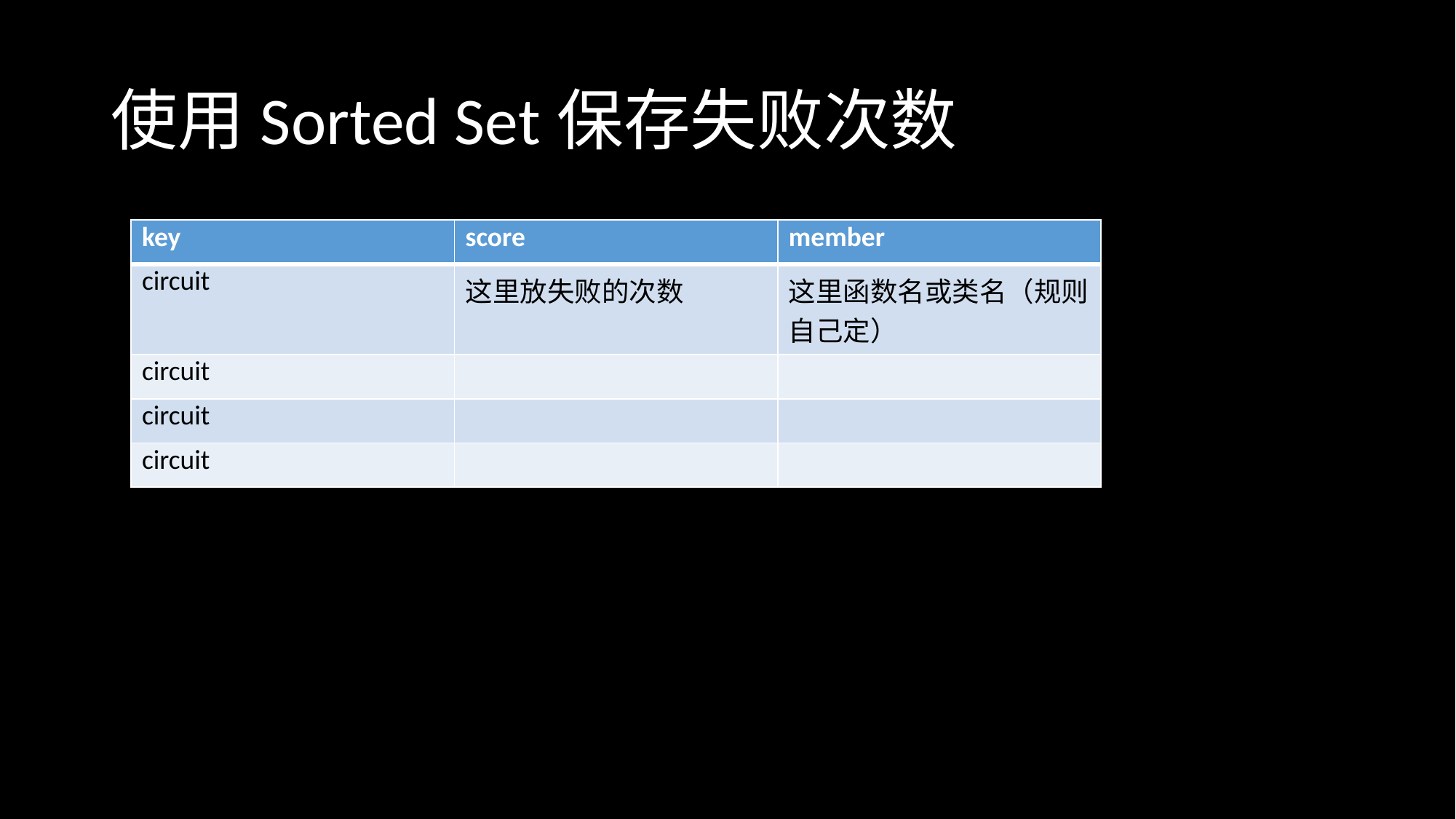

# 使用Sorted Set保存失败次数
| key | score | member |
| --- | --- | --- |
| circuit | 这里放失败的次数 | 这里函数名或类名（规则自己定） |
| circuit |  |  |
| circuit |  |  |
| circuit |  |  |